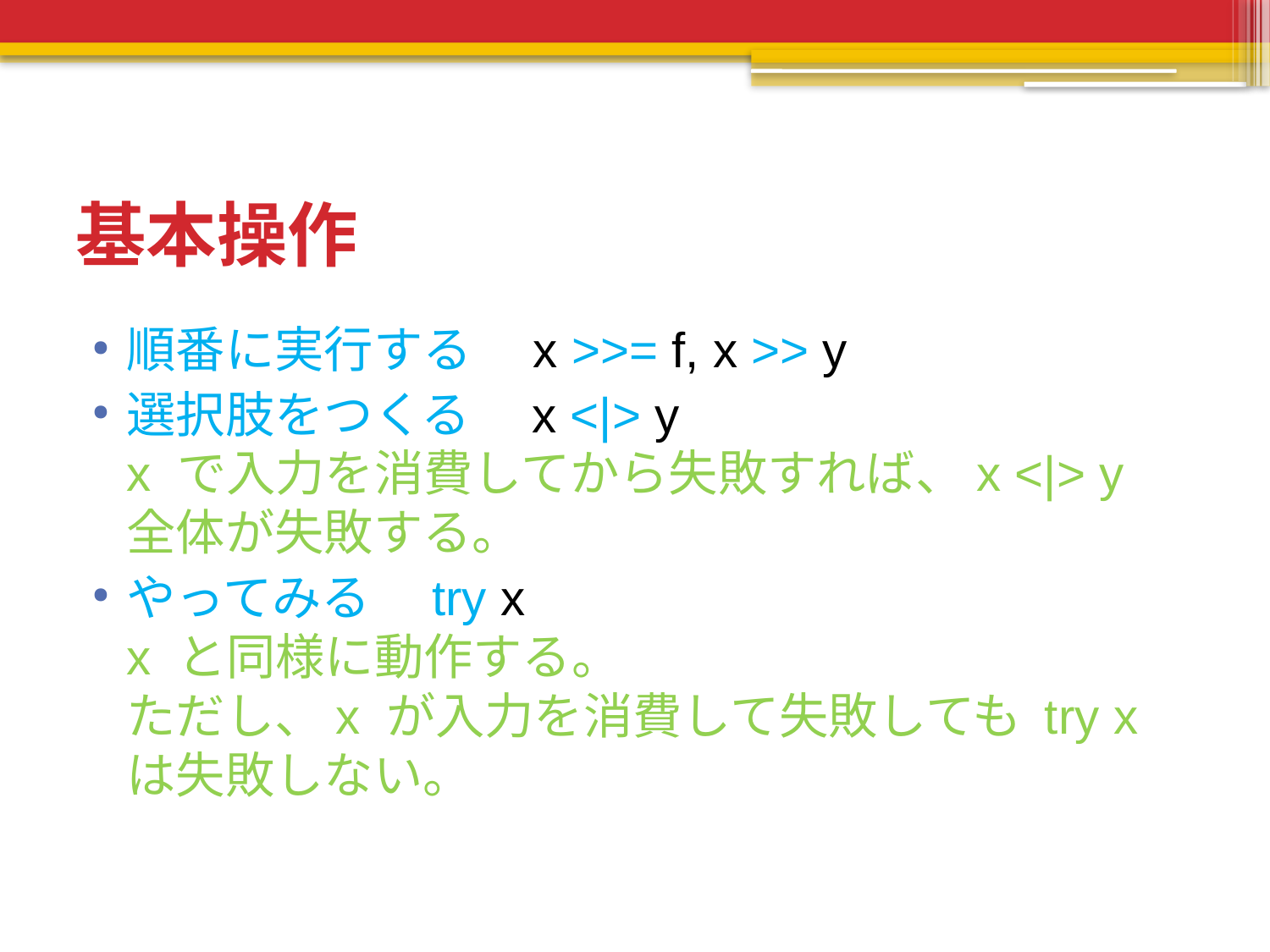

# 基本操作
順番に実行する　x >>= f, x >> y
選択肢をつくる　x <|> y
x で入力を消費してから失敗すれば、x <|> y 全体が失敗する。
やってみる　try x
x と同様に動作する。
ただし、x が入力を消費して失敗しても try x は失敗しない。